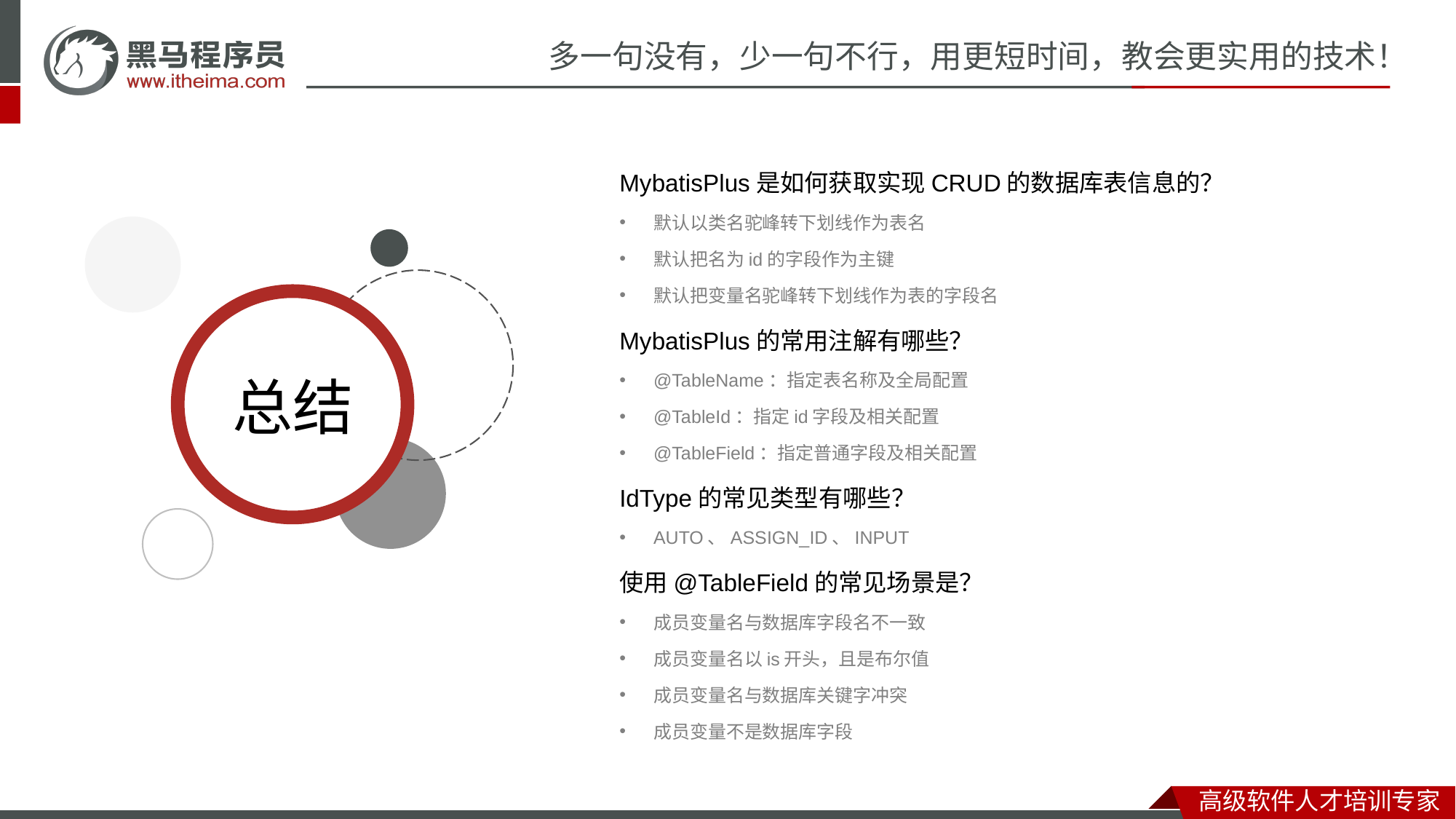

MybatisPlus是如何获取实现CRUD的数据库表信息的？
默认以类名驼峰转下划线作为表名
默认把名为id的字段作为主键
默认把变量名驼峰转下划线作为表的字段名
MybatisPlus的常用注解有哪些？
@TableName：指定表名称及全局配置
@TableId：指定id字段及相关配置
@TableField：指定普通字段及相关配置
IdType的常见类型有哪些？
AUTO、ASSIGN_ID、INPUT
使用@TableField的常见场景是？
成员变量名与数据库字段名不一致
成员变量名以is开头，且是布尔值
成员变量名与数据库关键字冲突
成员变量不是数据库字段